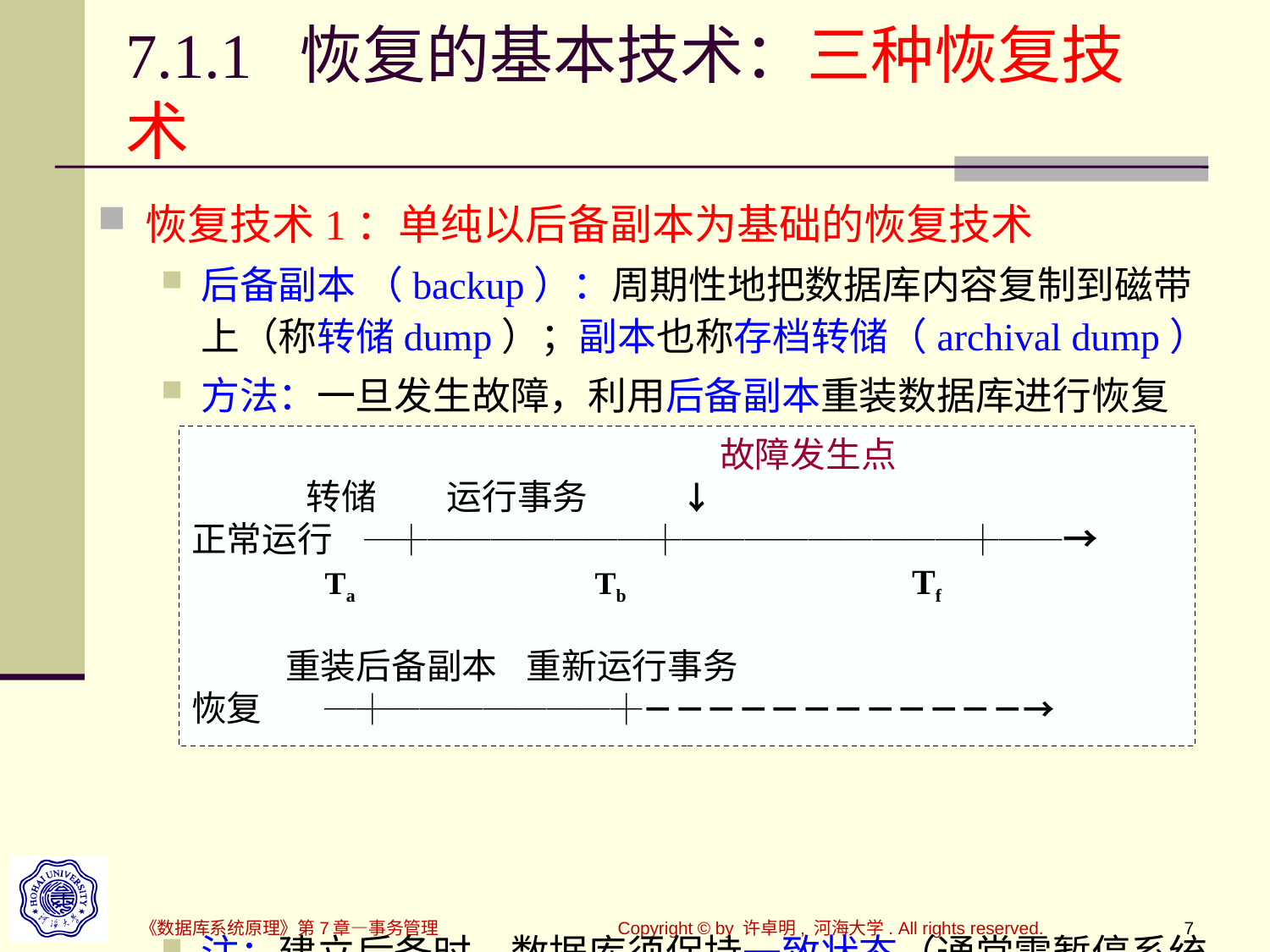

# 7.1.1  恢复的基本技术：三种恢复技术
恢复技术1：单纯以后备副本为基础的恢复技术
后备副本 （backup）：周期性地把数据库内容复制到磁带上（称转储dump）；副本也称存档转储（archival dump）
方法：一旦发生故障，利用后备副本重装数据库进行恢复

注：建立后备时，数据库须保持一致状态（通常需暂停系统的运行）；如果数据量很大，后备工作量很大（故后备周期不可能太频繁）。
                                                     			    故障发生点
                 转储           运行事务             ↓
正常运行    ─┼───────┼─────────┼──→
               Ta        　        　　 Tb                                 Tf

            重装后备副本    重新运行事务
恢复        ─┼───────┼－－－－－－－－－－－－→
《数据库系统原理》第7章—事务管理
Copyright © by 许卓明, 河海大学. All rights reserved.
7